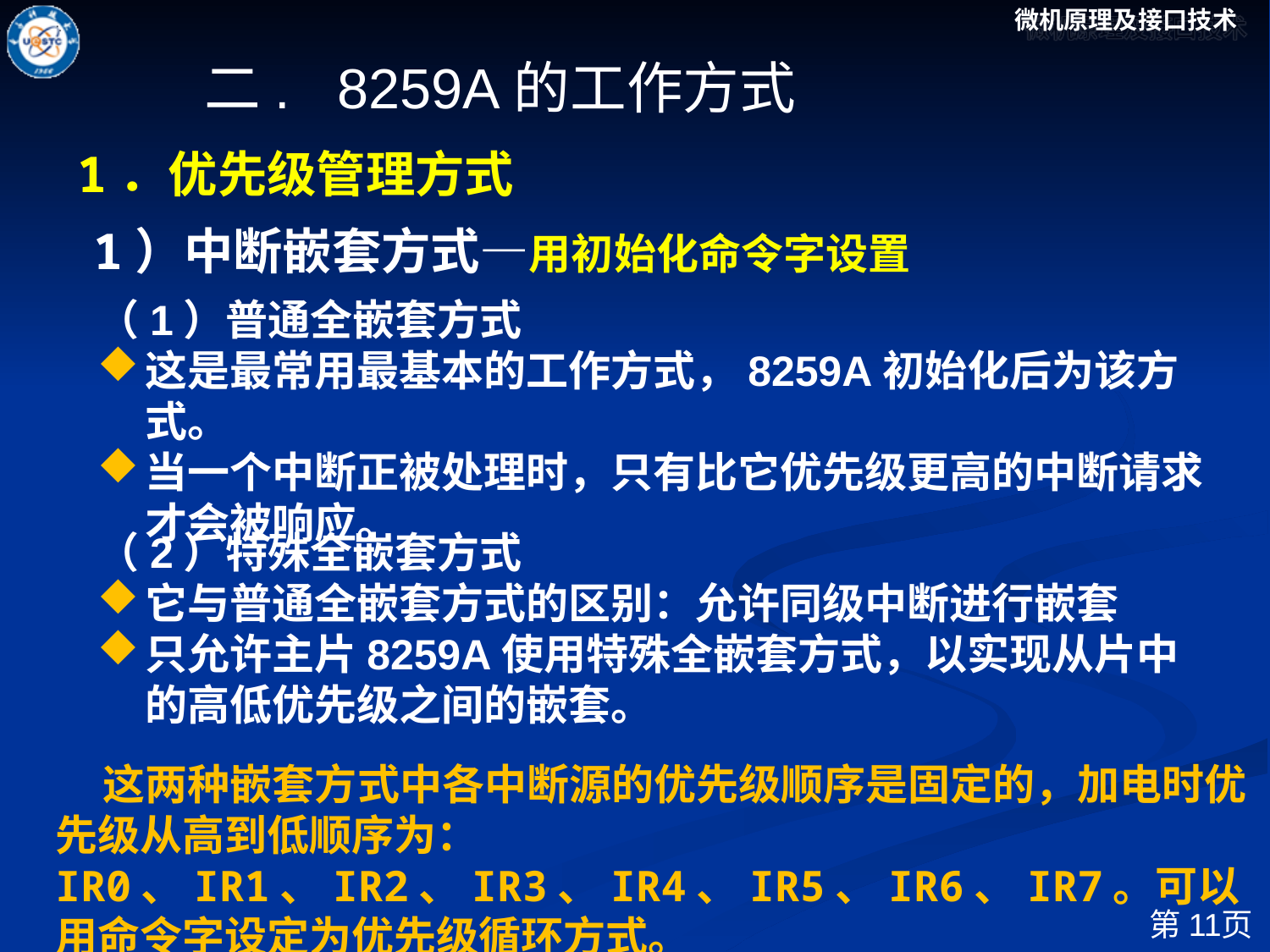

二.   8259A的工作方式

1．优先级管理方式
1）中断嵌套方式—用初始化命令字设置
（1）普通全嵌套方式
这是最常用最基本的工作方式，8259A初始化后为该方式。
当一个中断正被处理时，只有比它优先级更高的中断请求才会被响应。
（2）特殊全嵌套方式
它与普通全嵌套方式的区别：允许同级中断进行嵌套
只允许主片8259A使用特殊全嵌套方式，以实现从片中的高低优先级之间的嵌套。
    这两种嵌套方式中各中断源的优先级顺序是固定的，加电时优先级从高到低顺序为：IR0、IR1、IR2、IR3、IR4、IR5、IR6、IR7。可以用命令字设定为优先级循环方式。